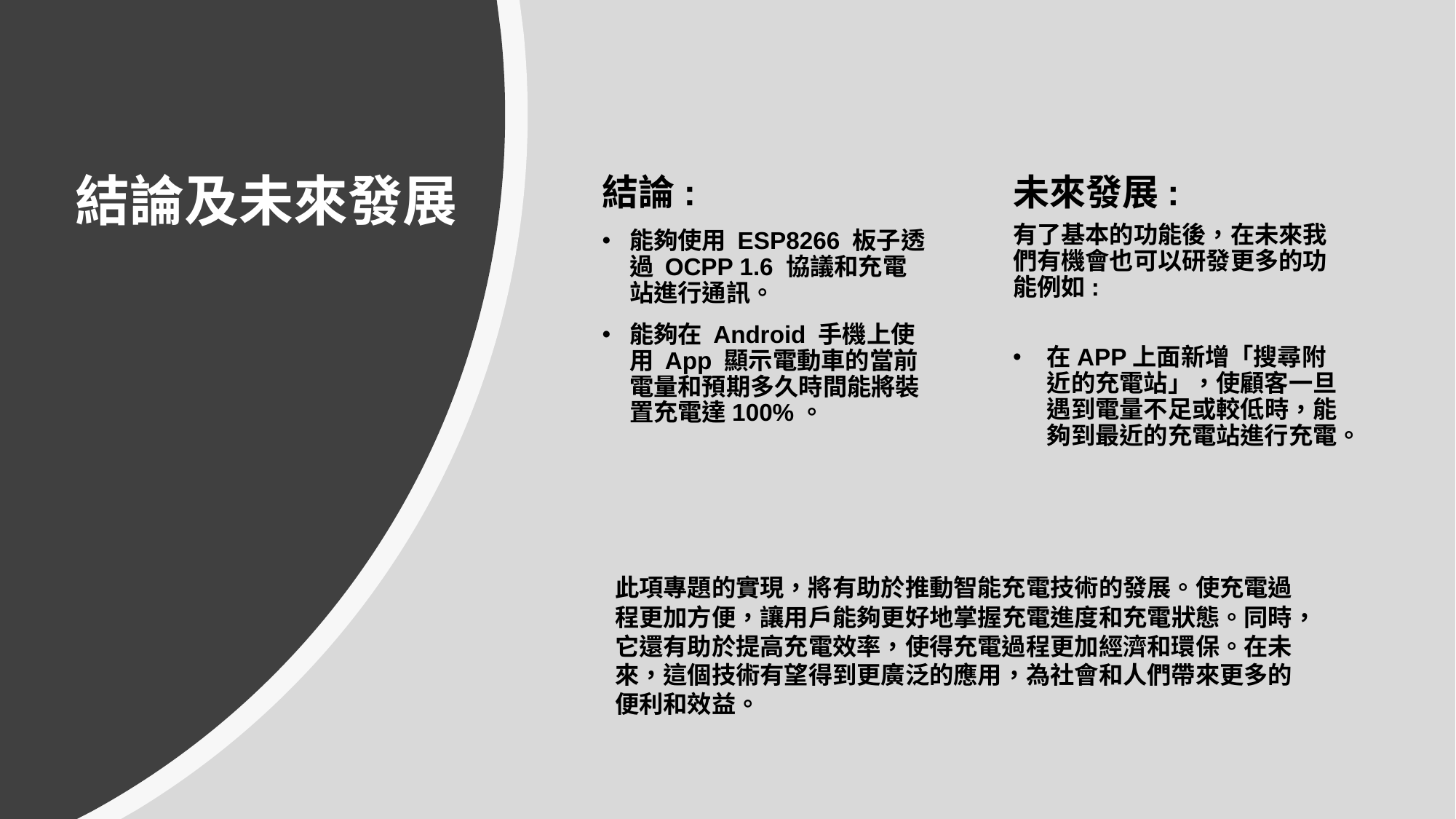

# 結論及未來發展
結論:
能夠使用 ESP8266 板子透過 OCPP 1.6 協議和充電站進行通訊。
能夠在 Android 手機上使用 App 顯示電動車的當前電量和預期多久時間能將裝置充電達100%。

未來發展:
有了基本的功能後，在未來我們有機會也可以研發更多的功能例如:

在APP上面新增「搜尋附近的充電站」，使顧客一旦遇到電量不足或較低時，能夠到最近的充電站進行充電。

此項專題的實現，將有助於推動智能充電技術的發展。使充電過程更加方便，讓用戶能夠更好地掌握充電進度和充電狀態。同時，它還有助於提高充電效率，使得充電過程更加經濟和環保。在未來，這個技術有望得到更廣泛的應用，為社會和人們帶來更多的便利和效益。